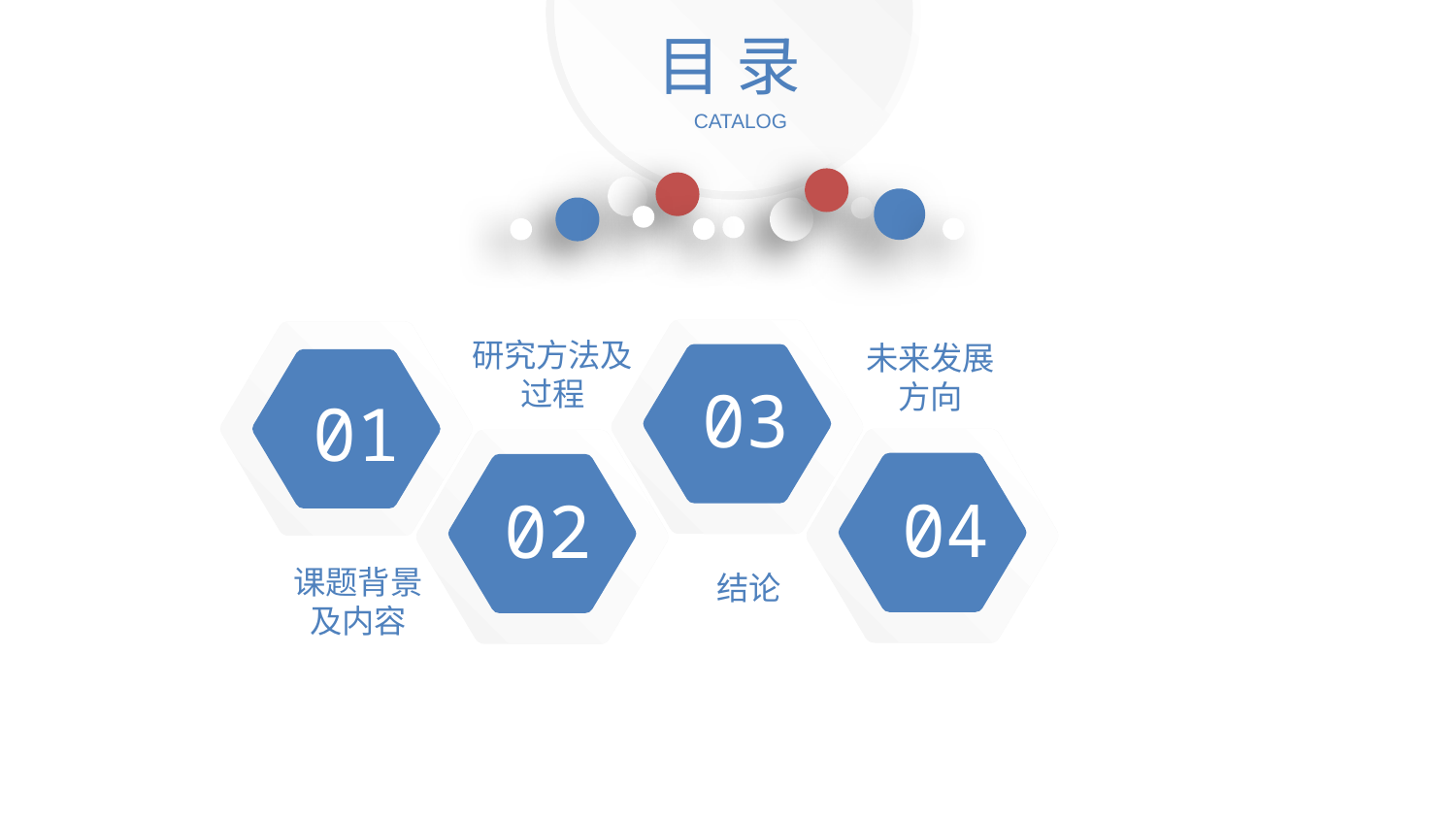

目 录
CATALOG

03

01
研究方法及过程
未来发展方向

04

02
课题背景及内容
结论